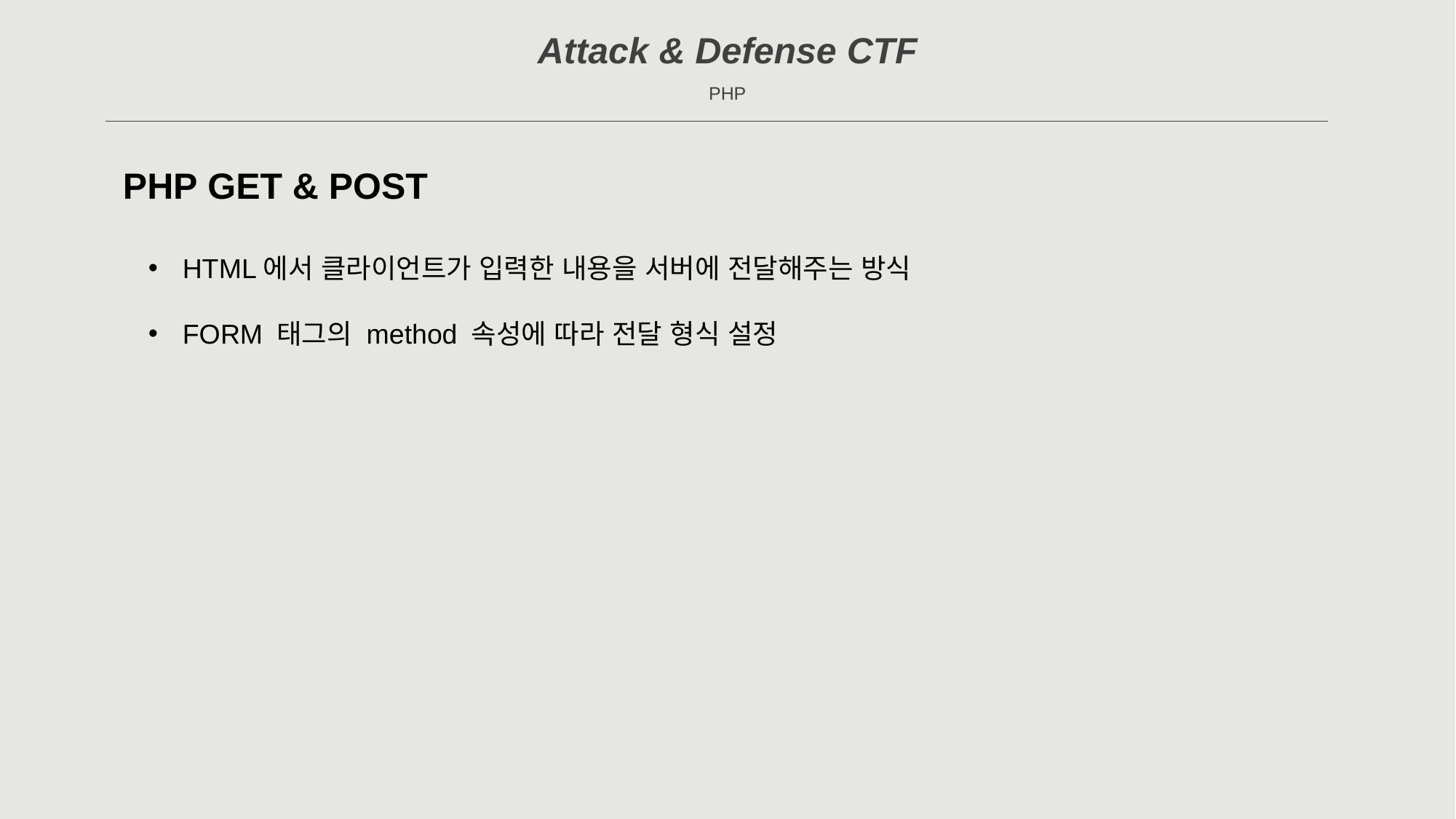

Attack & Defense CTF
PHP
PHP GET & POST
HTML에서 클라이언트가 입력한 내용을 서버에 전달해주는 방식
FORM 태그의 method 속성에 따라 전달 형식 설정